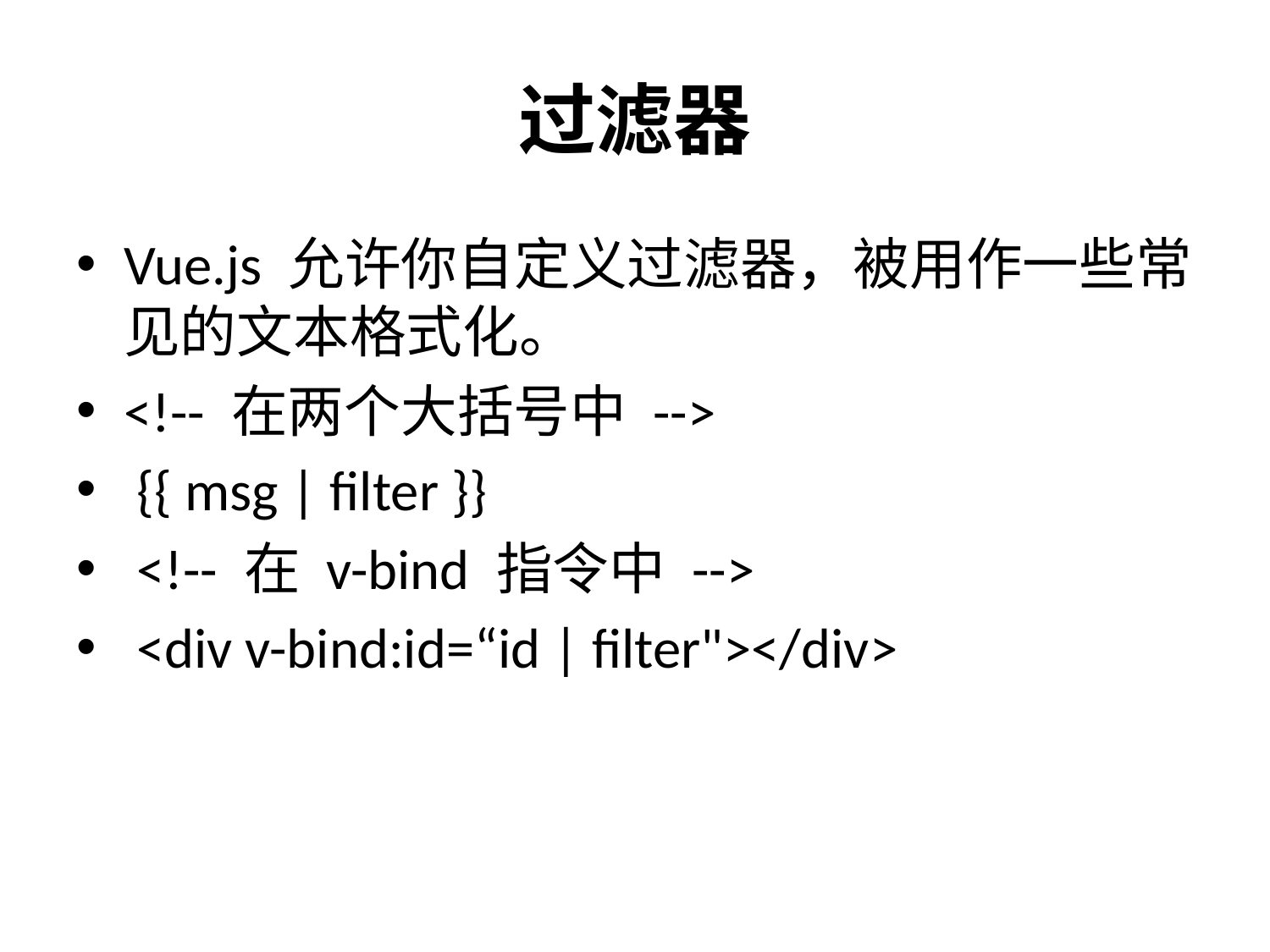

# 过滤器
Vue.js 允许你自定义过滤器，被用作一些常见的文本格式化。
<!-- 在两个大括号中 -->
 {{ msg | filter }}
 <!-- 在 v-bind 指令中 -->
 <div v-bind:id=“id | filter"></div>